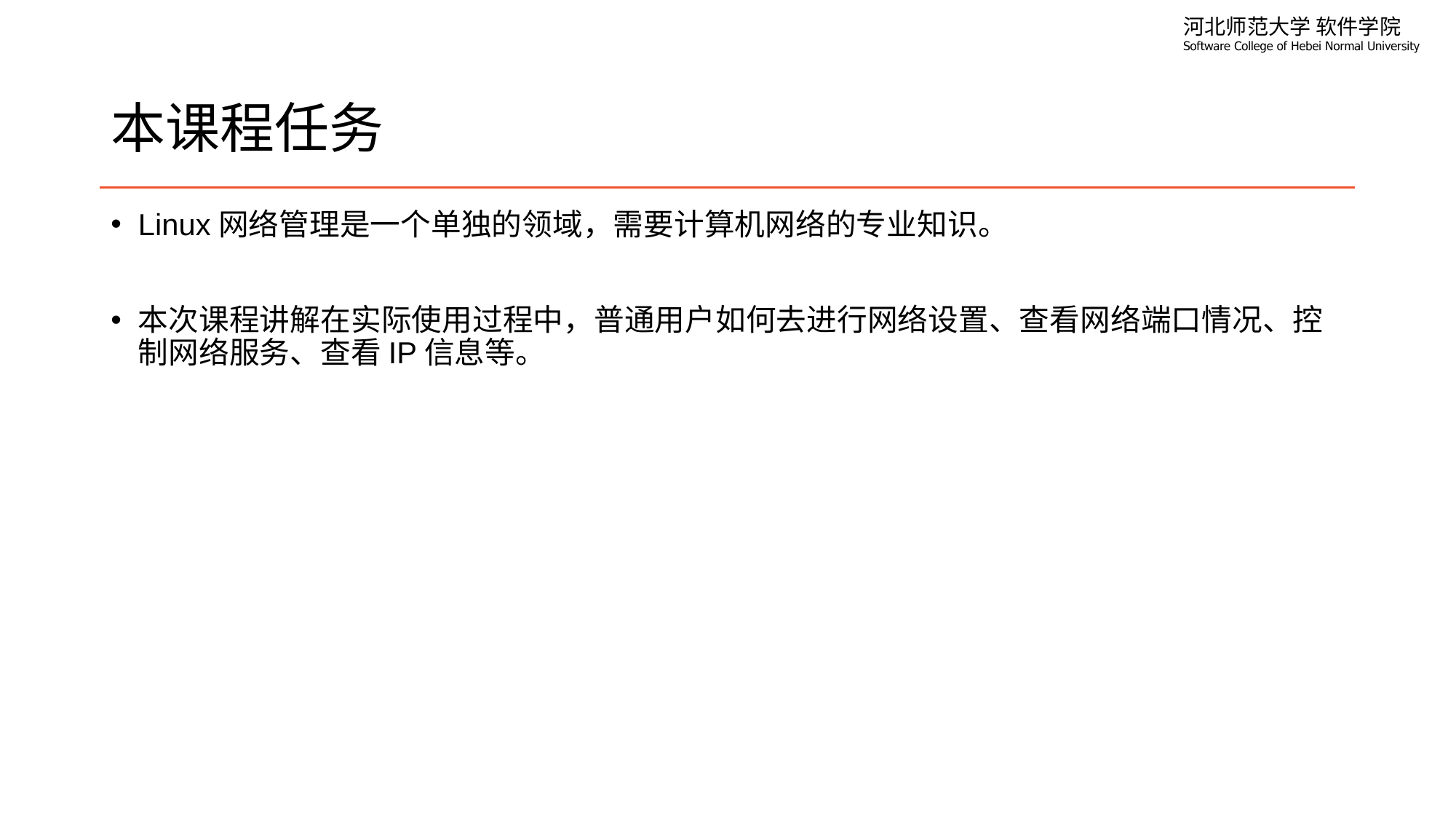

# 本课程任务
Linux网络管理是一个单独的领域，需要计算机网络的专业知识。

本次课程讲解在实际使用过程中，普通用户如何去进行网络设置、查看网络端口情况、控制网络服务、查看IP信息等。